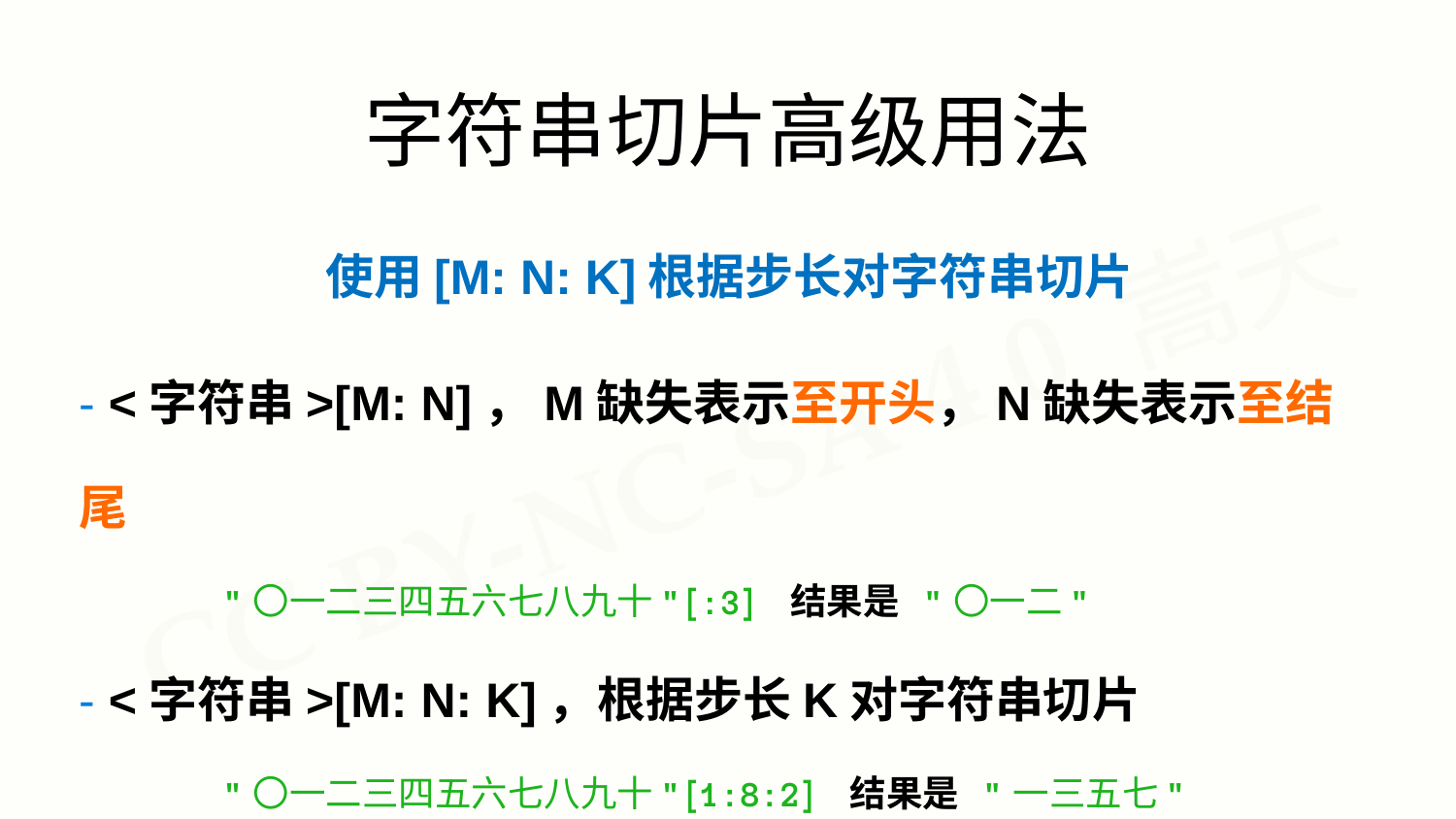

字符串切片高级用法
使用[M: N: K]根据步长对字符串切片
- <字符串>[M: N]，M缺失表示至开头，N缺失表示至结尾
           	"〇一二三四五六七八九十"[:3] 结果是  "〇一二"
- <字符串>[M: N: K]，根据步长K对字符串切片
 	"〇一二三四五六七八九十"[1:8:2] 结果是  "一三五七"
       	"〇一二三四五六七八九十"[::-1] 结果是  "十九八七六五四三二一〇"